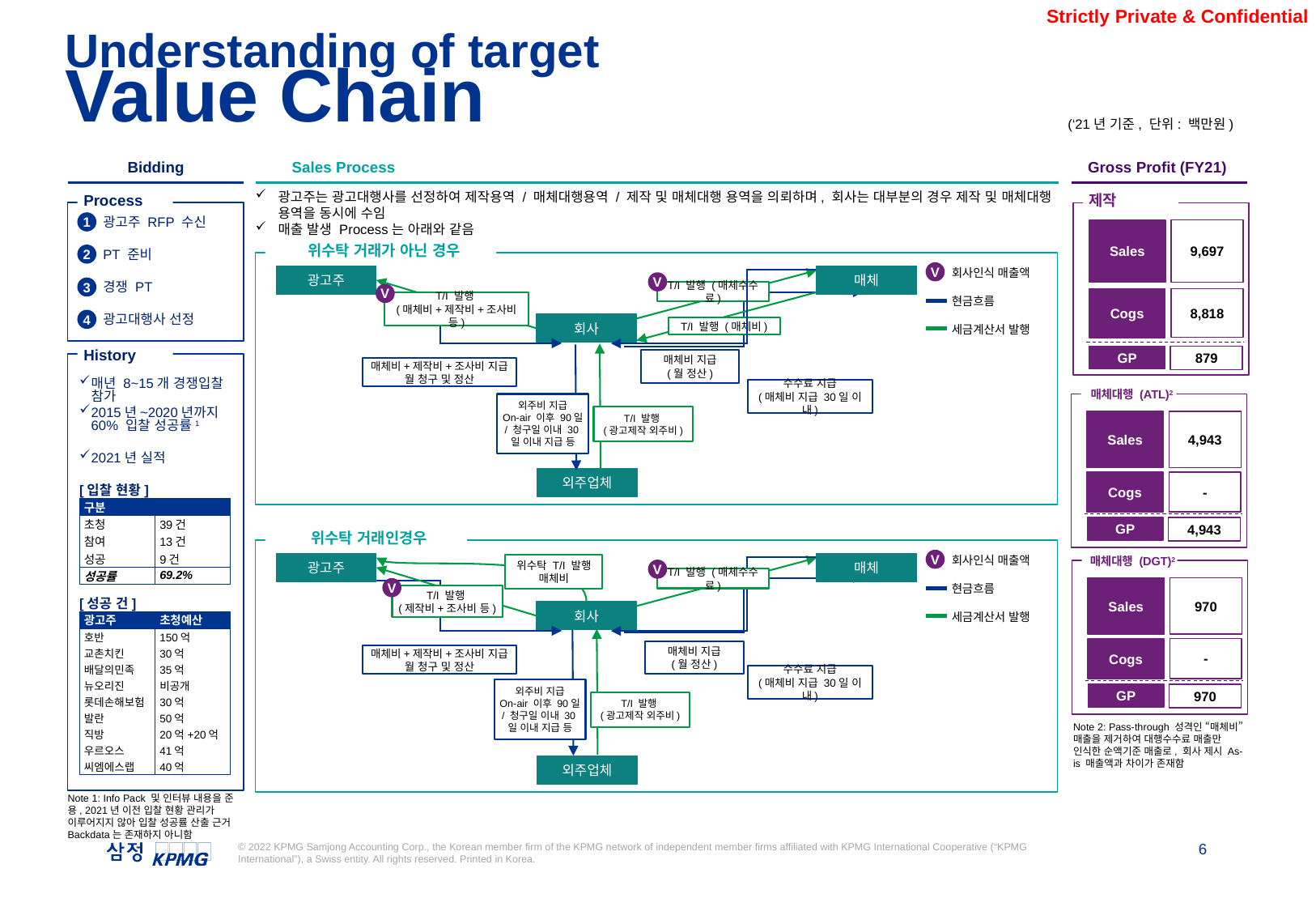

Understanding of target
Value Chain
(‘21년 기준, 단위: 백만원)
Bidding
Sales Process
Gross Profit (FY21)
광고주는 광고대행사를 선정하여 제작용역 / 매체대행용역 / 제작 및 매체대행 용역을 의뢰하며, 회사는 대부분의 경우 제작 및 매체대행 용역을 동시에 수임
매출 발생 Process는 아래와 같음
Process
제작
광고주 RFP 수신

PT 준비

경쟁 PT

광고대행사 선정

1
9,697
Sales
위수탁 거래가 아닌 경우
2

V
매체
광고주
회사인식 매출액

현금흐름

세금계산서 발행
V
3
T/I 발행 (매체수수료)
V
8,818
Cogs
T/I 발행
(매체비+제작비+조사비 등)
4
회사
T/I 발행 (매체비)
History
879
GP
매체비 지급
(월 정산)

매년 8~15개 경쟁입찰 참가
2015년~2020년까지 60% 입찰 성공률1

2021년 실적

[입찰 현황]

[성공 건]

매체비+제작비+조사비 지급
월 청구 및 정산
수수료 지급
(매체비 지급 30일 이내)
매체대행 (ATL)2

외주비 지급
On-air 이후 90일 / 청구일 이내 30일 이내 지급 등
T/I 발행
(광고제작 외주비)
4,943
Sales
외주업체
-
Cogs
| 구분 |  |
| --- | --- |
| 초청 | 39건 |
| 참여 | 13건 |
| 성공 | 9건 |
| 성공률 | 69.2% |
4,943
GP
위수탁 거래인경우

매체대행 (DGT)2
V
매체
광고주
위수탁 T/I 발행
매체비
회사인식 매출액

현금흐름

세금계산서 발행
V

T/I 발행 (매체수수료)
970
Sales
V
T/I 발행
(제작비+조사비 등)
회사
| 광고주 | 초청예산 |
| --- | --- |
| 호반 | 150억 |
| 교촌치킨 | 30억 |
| 배달의민족 | 35억 |
| 뉴오리진 | 비공개 |
| 롯데손해보험 | 30억 |
| 발란 | 50억 |
| 직방 | 20억+20억 |
| 우르오스 | 41억 |
| 씨엠에스랩 | 40억 |
-
Cogs
매체비 지급
(월 정산)
매체비+제작비+조사비 지급
월 청구 및 정산
수수료 지급
(매체비 지급 30일 이내)
외주비 지급
On-air 이후 90일 / 청구일 이내 30일 이내 지급 등
970
GP
T/I 발행
(광고제작 외주비)
Note 2: Pass-through 성격인 “매체비” 매출을 제거하여 대행수수료 매출만 인식한 순액기준 매출로, 회사 제시 As-is 매출액과 차이가 존재함
외주업체
Note 1: Info Pack 및 인터뷰 내용을 준용, 2021년 이전 입찰 현황 관리가 이루어지지 않아 입찰 성공률 산출 근거 Backdata는 존재하지 아니함